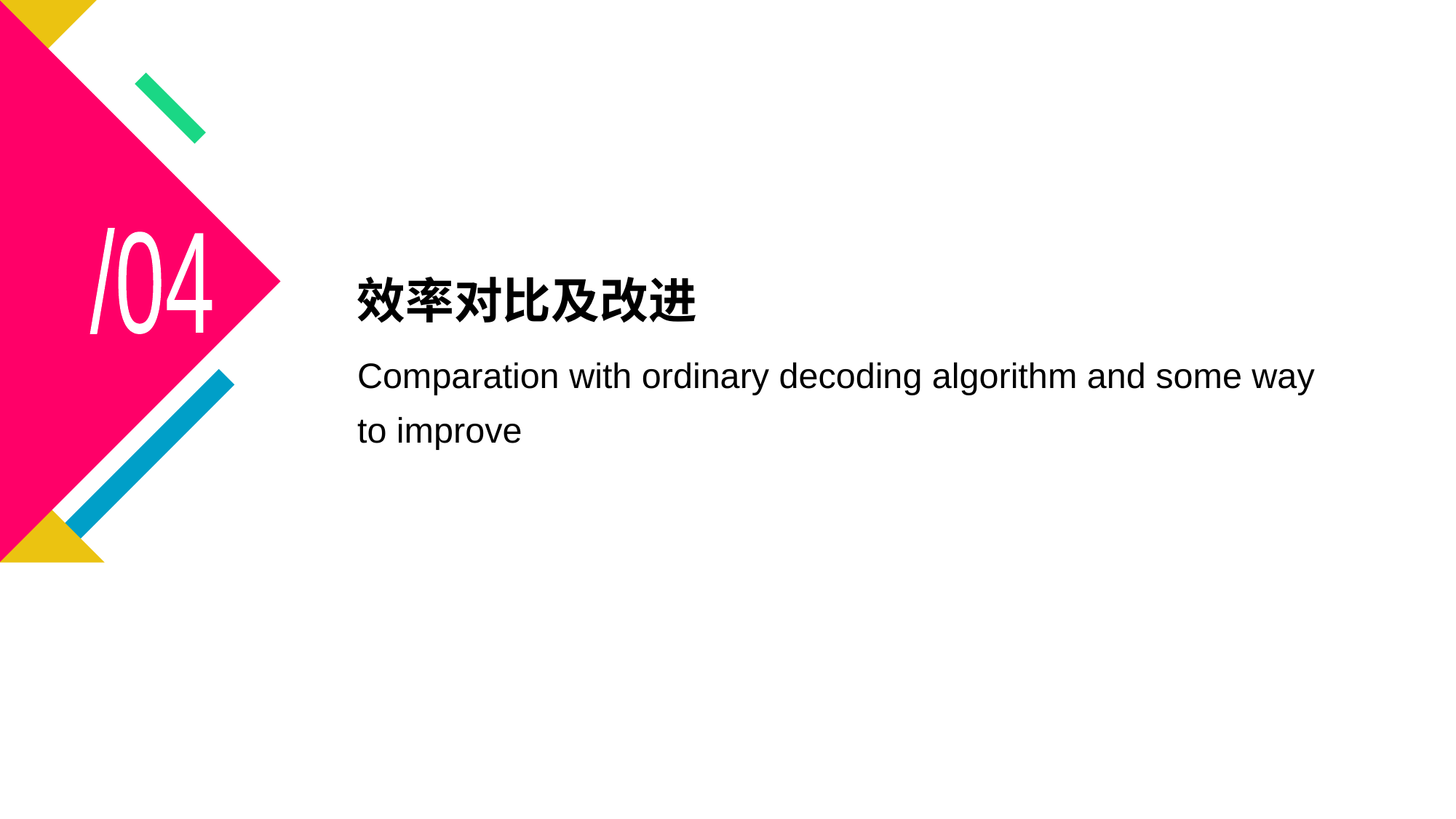

/04
# 效率对比及改进
Comparation with ordinary decoding algorithm and some way to improve